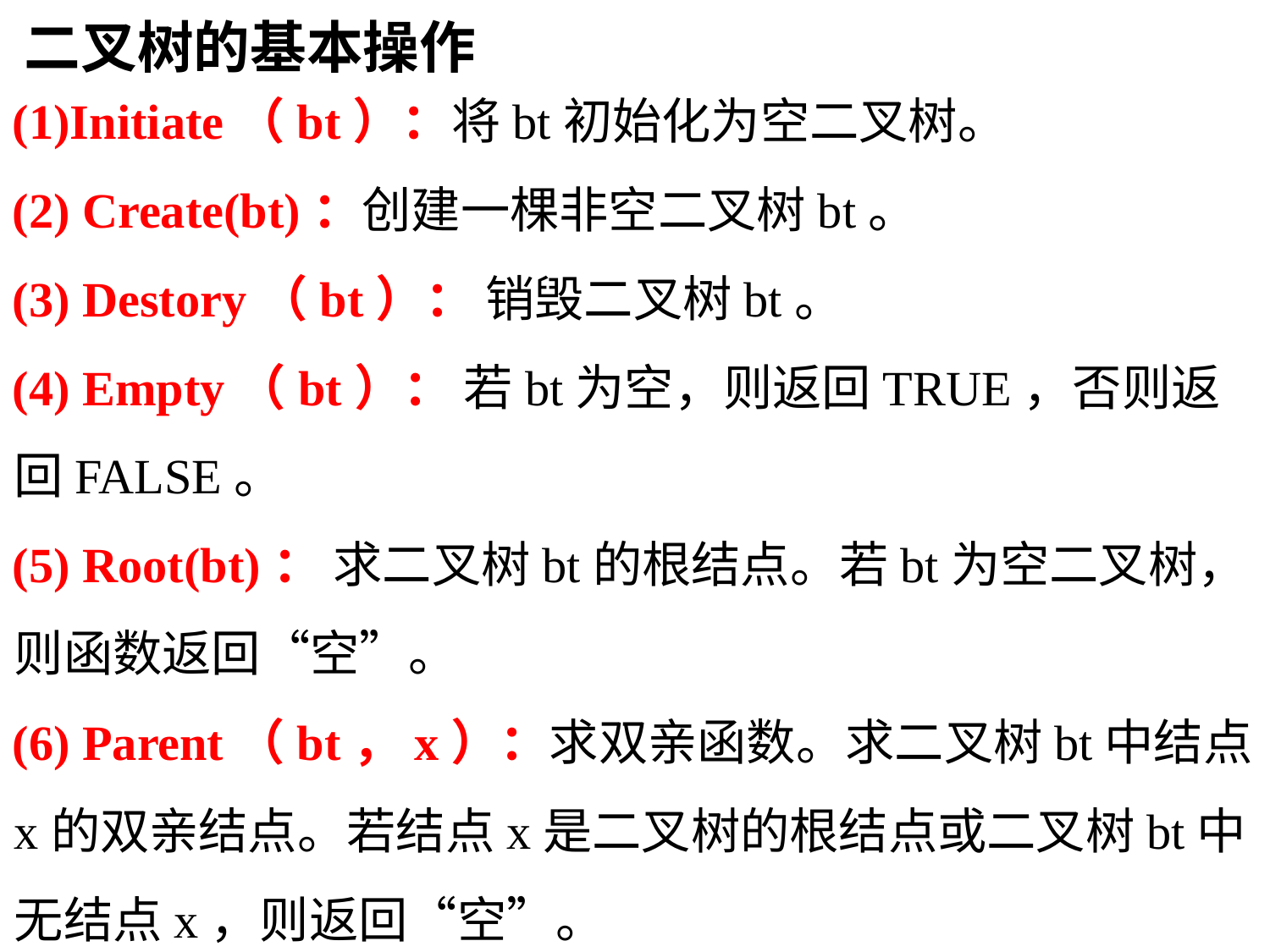

二叉树的基本操作
Initiate（bt）：将bt初始化为空二叉树。
(2) Create(bt)：创建一棵非空二叉树bt。
(3) Destory（bt）： 销毁二叉树bt。
(4) Empty（bt）： 若bt为空，则返回TRUE，否则返回FALSE。
(5) Root(bt)： 求二叉树bt的根结点。若bt为空二叉树，则函数返回“空”。
(6) Parent（bt，x）：求双亲函数。求二叉树bt中结点x的双亲结点。若结点x是二叉树的根结点或二叉树bt中无结点x，则返回“空”。